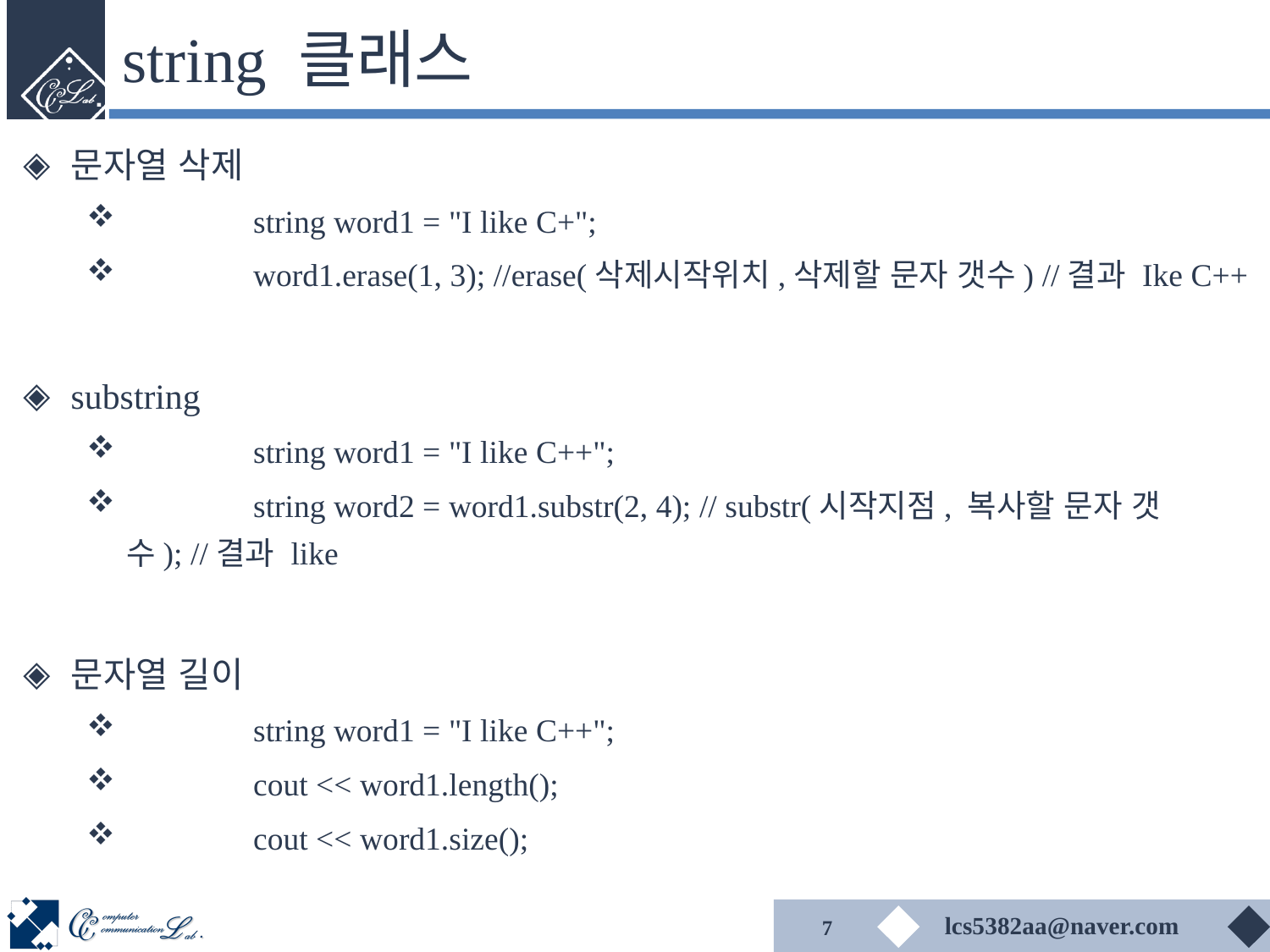

# string 클래스
문자열 삭제
	string word1 = "I like C+";
	word1.erase(1, 3); //erase(삭제시작위치,삭제할 문자 갯수) //결과 Ike C++

substring
	string word1 = "I like C++";
	string word2 = word1.substr(2, 4); // substr(시작지점, 복사할 문자 갯수); //결과 like

문자열 길이
	string word1 = "I like C++";
	cout << word1.length();
	cout << word1.size();